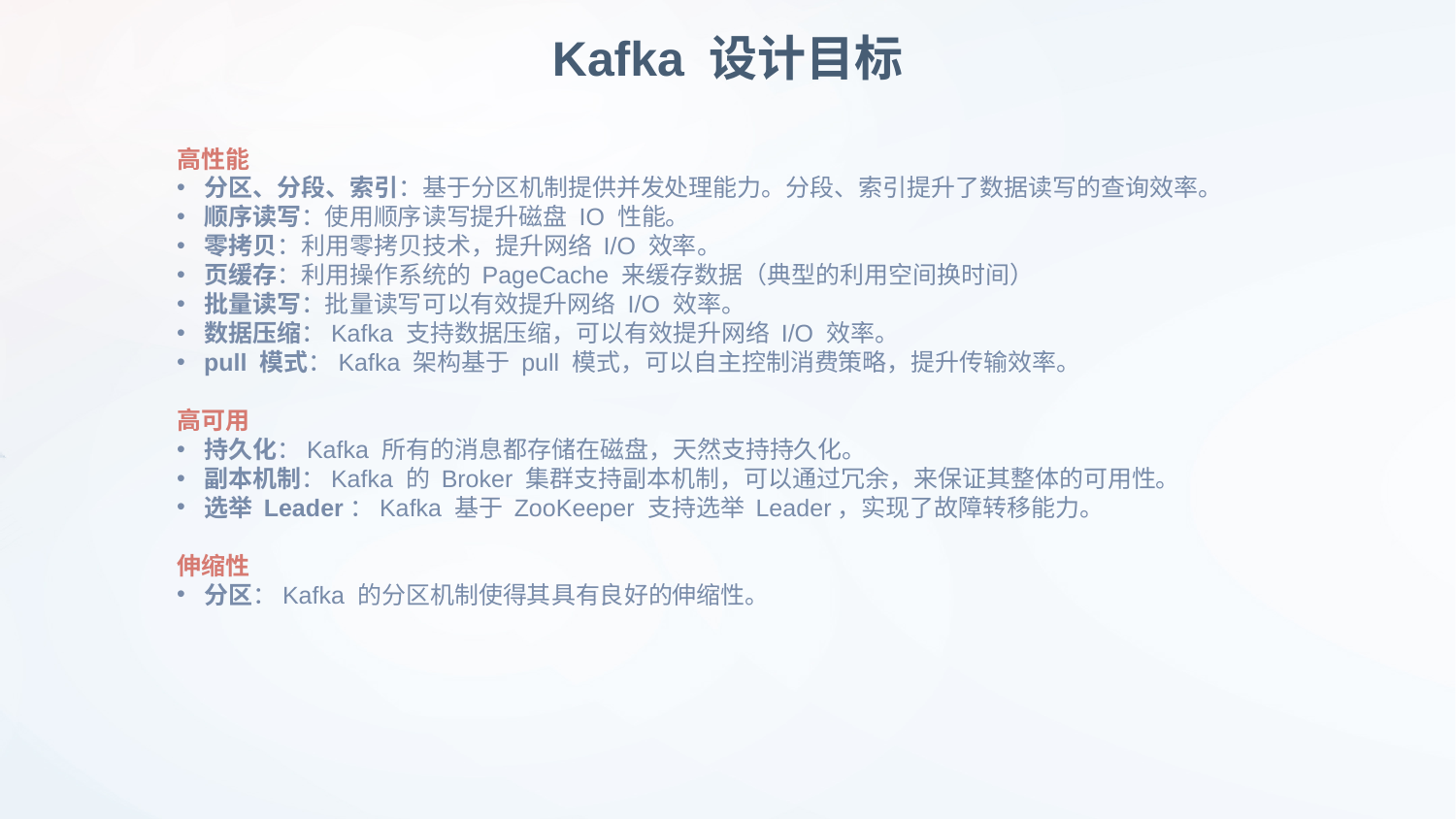

Kafka 设计目标
高性能
分区、分段、索引：基于分区机制提供并发处理能力。分段、索引提升了数据读写的查询效率。
顺序读写：使用顺序读写提升磁盘 IO 性能。
零拷贝：利用零拷贝技术，提升网络 I/O 效率。
页缓存：利用操作系统的 PageCache 来缓存数据（典型的利用空间换时间）
批量读写：批量读写可以有效提升网络 I/O 效率。
数据压缩：Kafka 支持数据压缩，可以有效提升网络 I/O 效率。
pull 模式：Kafka 架构基于 pull 模式，可以自主控制消费策略，提升传输效率。

高可用
持久化：Kafka 所有的消息都存储在磁盘，天然支持持久化。
副本机制：Kafka 的 Broker 集群支持副本机制，可以通过冗余，来保证其整体的可用性。
选举 Leader：Kafka 基于 ZooKeeper 支持选举 Leader，实现了故障转移能力。

伸缩性
分区：Kafka 的分区机制使得其具有良好的伸缩性。